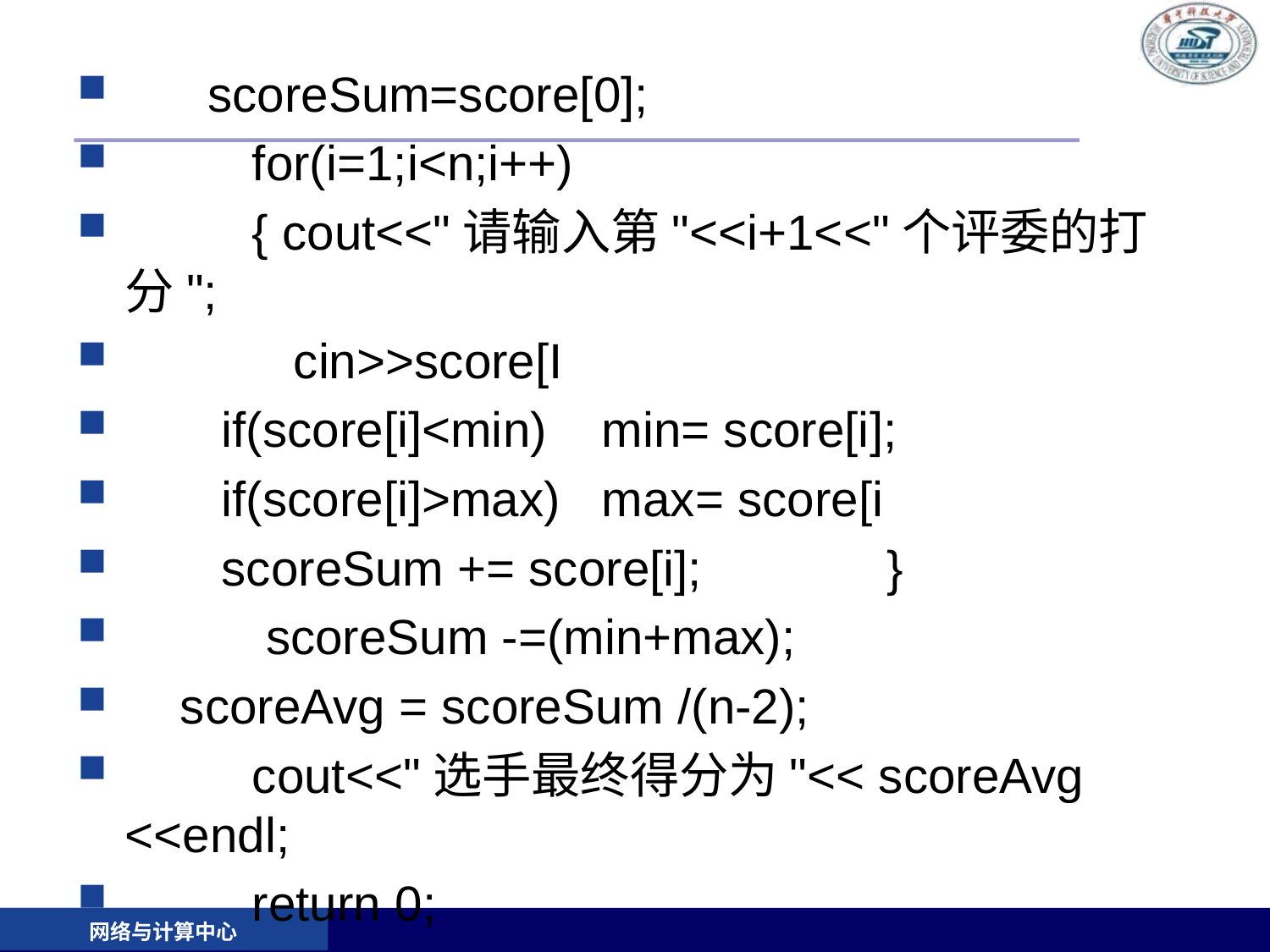

scoreSum=score[0];
	for(i=1;i<n;i++)
	{ cout<<"请输入第"<<i+1<<"个评委的打分";
	   cin>>score[I
       if(score[i]<min)    min= score[i];
       if(score[i]>max)   max= score[i
       scoreSum += score[i];	 	}
	 scoreSum -=(min+max);
    scoreAvg = scoreSum /(n-2);
	cout<<"选手最终得分为"<< scoreAvg <<endl;
	return 0;
      }
网络与计算中心